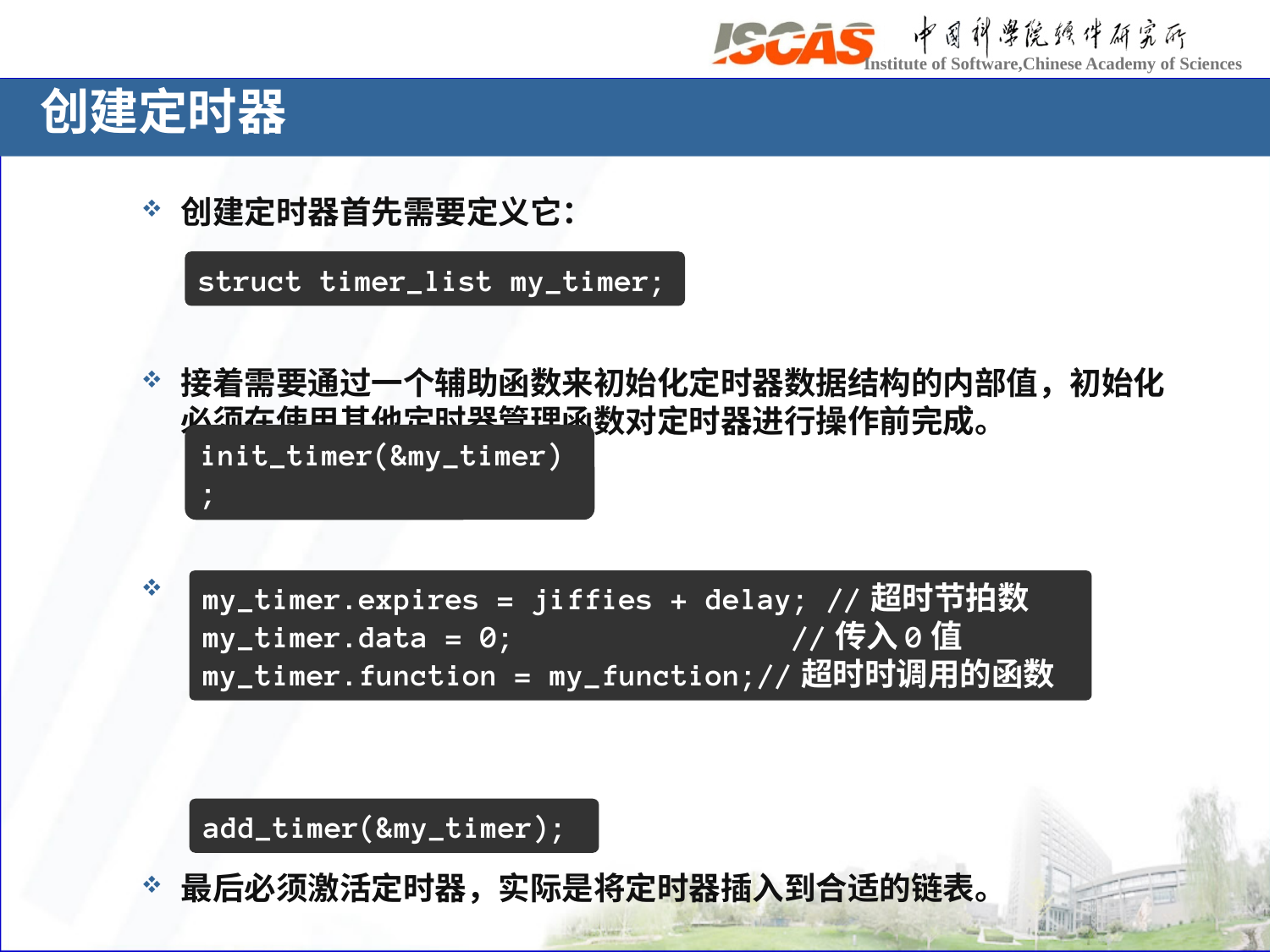

# 创建定时器
创建定时器首先需要定义它：

接着需要通过一个辅助函数来初始化定时器数据结构的内部值，初始化必须在使用其他定时器管理函数对定时器进行操作前完成。

 现在可以填充结构中需要的值了：想想需要填充哪些值？

最后必须激活定时器，实际是将定时器插入到合适的链表。

struct timer_list my_timer;
init_timer(&my_timer);
my_timer.expires = jiffies + delay; //超时节拍数
my_timer.data = 0;	            //传入0值
my_timer.function = my_function;//超时时调用的函数
add_timer(&my_timer);